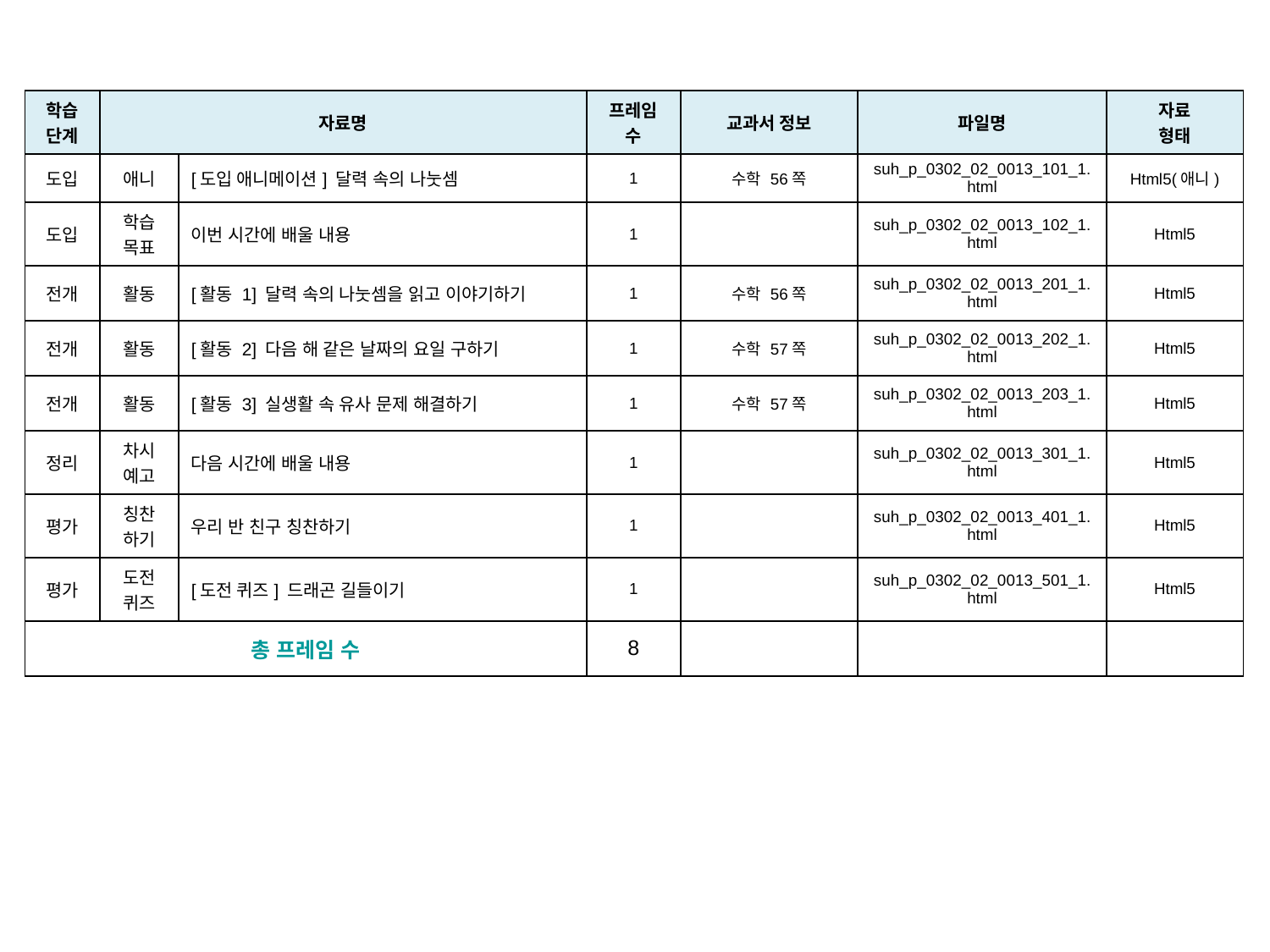

| 학습 단계 | 자료명 |  | 프레임 수 | 교과서 정보 | 파일명 | 자료 형태 |
| --- | --- | --- | --- | --- | --- | --- |
| 도입 | 애니 | [도입 애니메이션] 달력 속의 나눗셈 | 1 | 수학 56쪽 | suh\_p\_0302\_02\_0013\_101\_1.html | Html5(애니) |
| 도입 | 학습 목표 | 이번 시간에 배울 내용 | 1 |  | suh\_p\_0302\_02\_0013\_102\_1.html | Html5 |
| 전개 | 활동 | [활동 1] 달력 속의 나눗셈을 읽고 이야기하기 | 1 | 수학 56쪽 | suh\_p\_0302\_02\_0013\_201\_1.html | Html5 |
| 전개 | 활동 | [활동 2] 다음 해 같은 날짜의 요일 구하기 | 1 | 수학 57쪽 | suh\_p\_0302\_02\_0013\_202\_1.html | Html5 |
| 전개 | 활동 | [활동 3] 실생활 속 유사 문제 해결하기 | 1 | 수학 57쪽 | suh\_p\_0302\_02\_0013\_203\_1.html | Html5 |
| 정리 | 차시 예고 | 다음 시간에 배울 내용 | 1 |  | suh\_p\_0302\_02\_0013\_301\_1.html | Html5 |
| 평가 | 칭찬 하기 | 우리 반 친구 칭찬하기 | 1 |  | suh\_p\_0302\_02\_0013\_401\_1.html | Html5 |
| 평가 | 도전 퀴즈 | [도전 퀴즈] 드래곤 길들이기 | 1 |  | suh\_p\_0302\_02\_0013\_501\_1.html | Html5 |
| 총 프레임 수 |  |  | 8 |  |  |  |